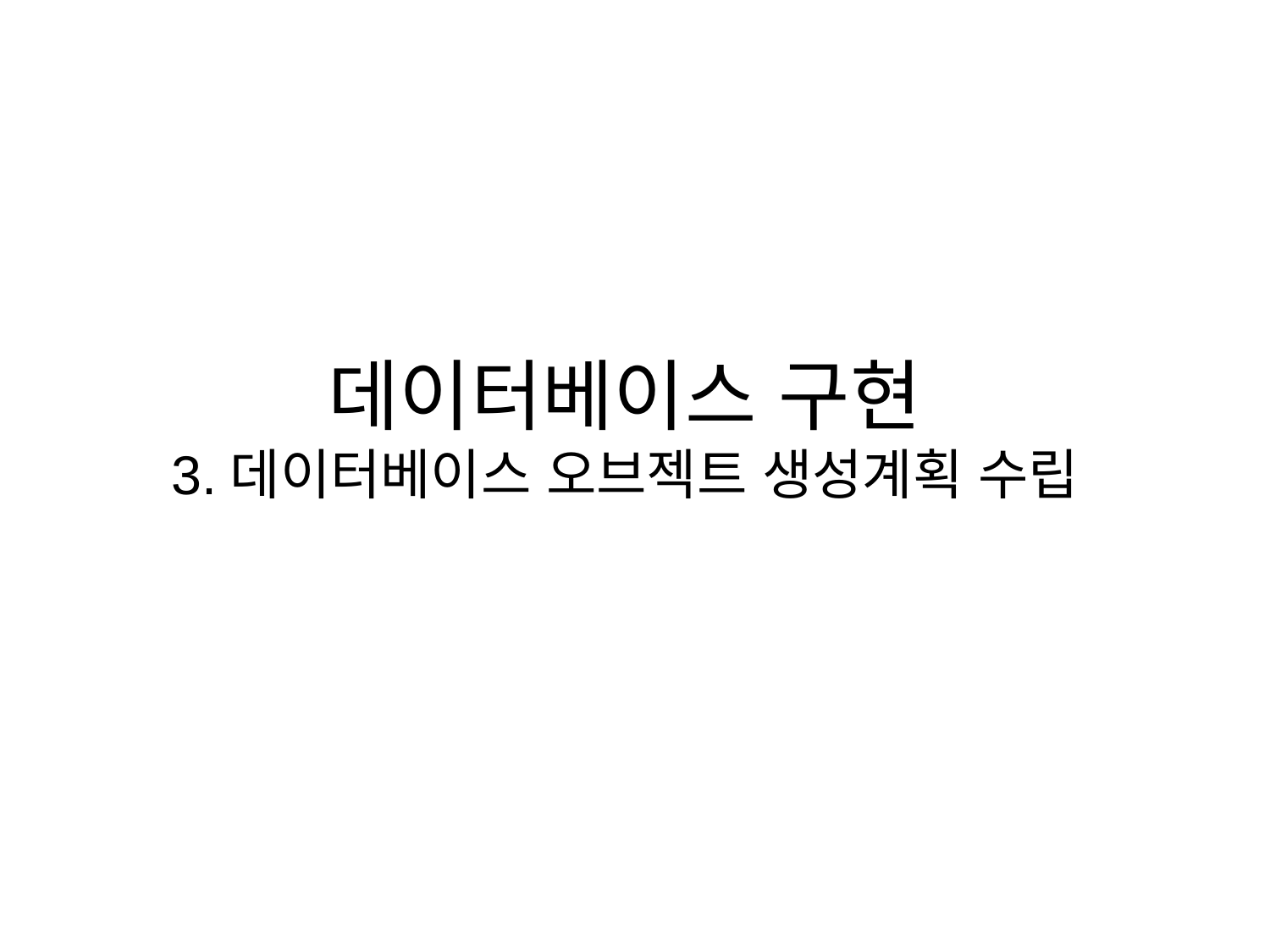

# 데이터베이스 구현 3.데이터베이스 오브젝트 생성계획 수립